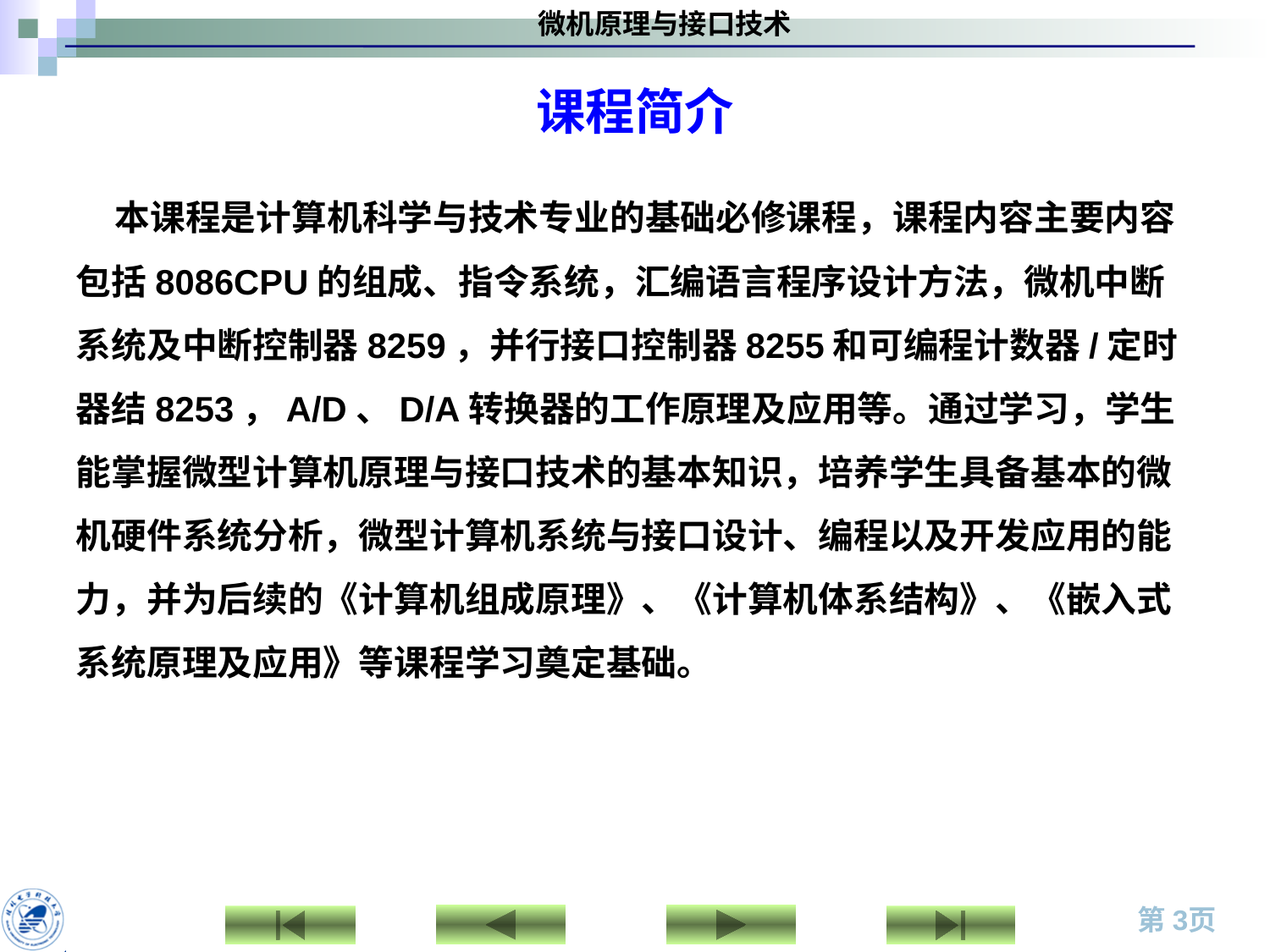

# 课程简介
   本课程是计算机科学与技术专业的基础必修课程，课程内容主要内容包括8086CPU的组成、指令系统，汇编语言程序设计方法，微机中断系统及中断控制器8259，并行接口控制器8255和可编程计数器/定时器结8253，A/D、D/A转换器的工作原理及应用等。通过学习，学生能掌握微型计算机原理与接口技术的基本知识，培养学生具备基本的微机硬件系统分析，微型计算机系统与接口设计、编程以及开发应用的能力，并为后续的《计算机组成原理》、《计算机体系结构》、《嵌入式系统原理及应用》等课程学习奠定基础。